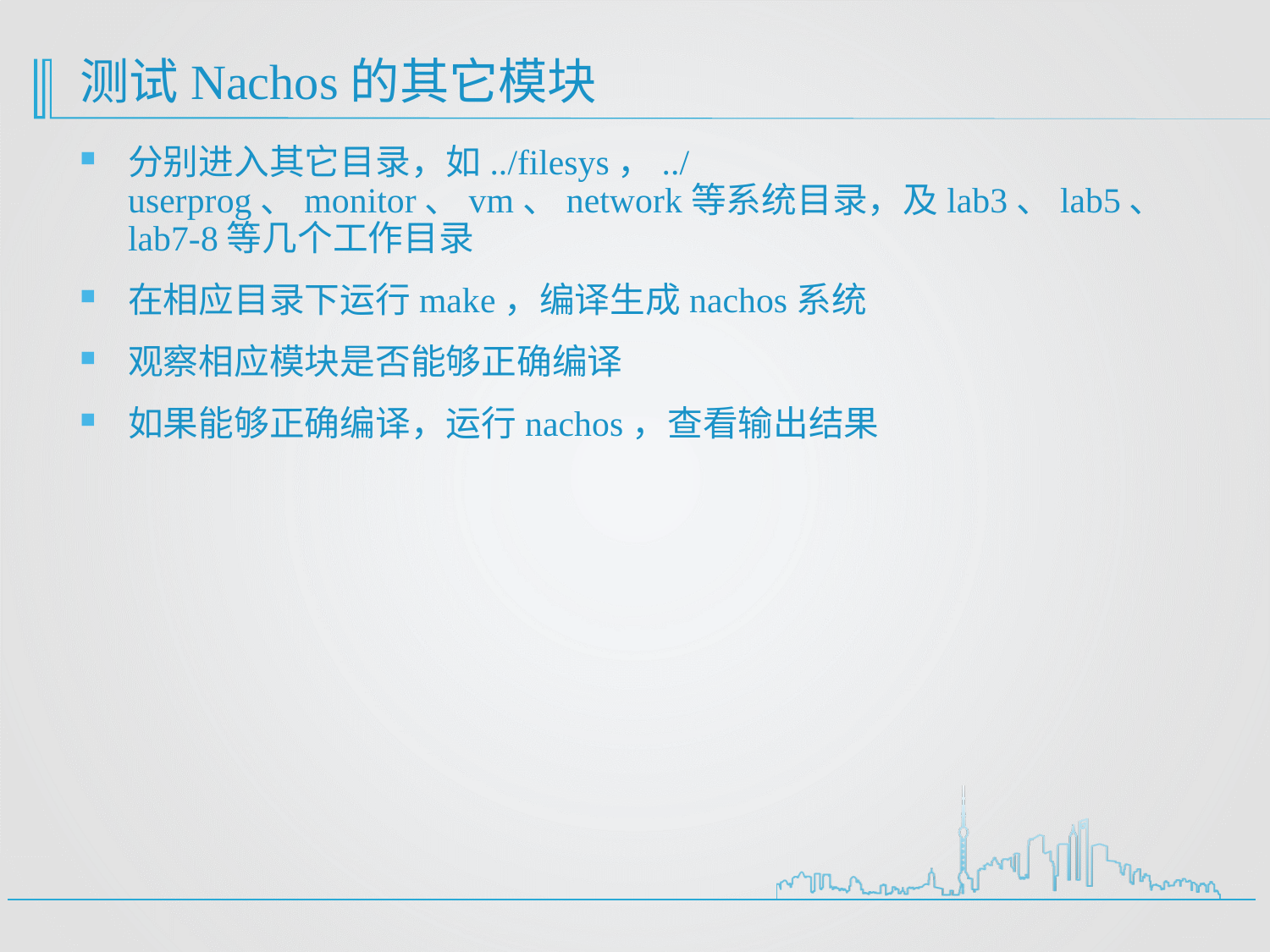

# 测试Nachos的其它模块
分别进入其它目录，如../filesys，../userprog、monitor、vm、network等系统目录，及lab3、lab5、lab7-8等几个工作目录
在相应目录下运行make，编译生成nachos系统
观察相应模块是否能够正确编译
如果能够正确编译，运行nachos，查看输出结果